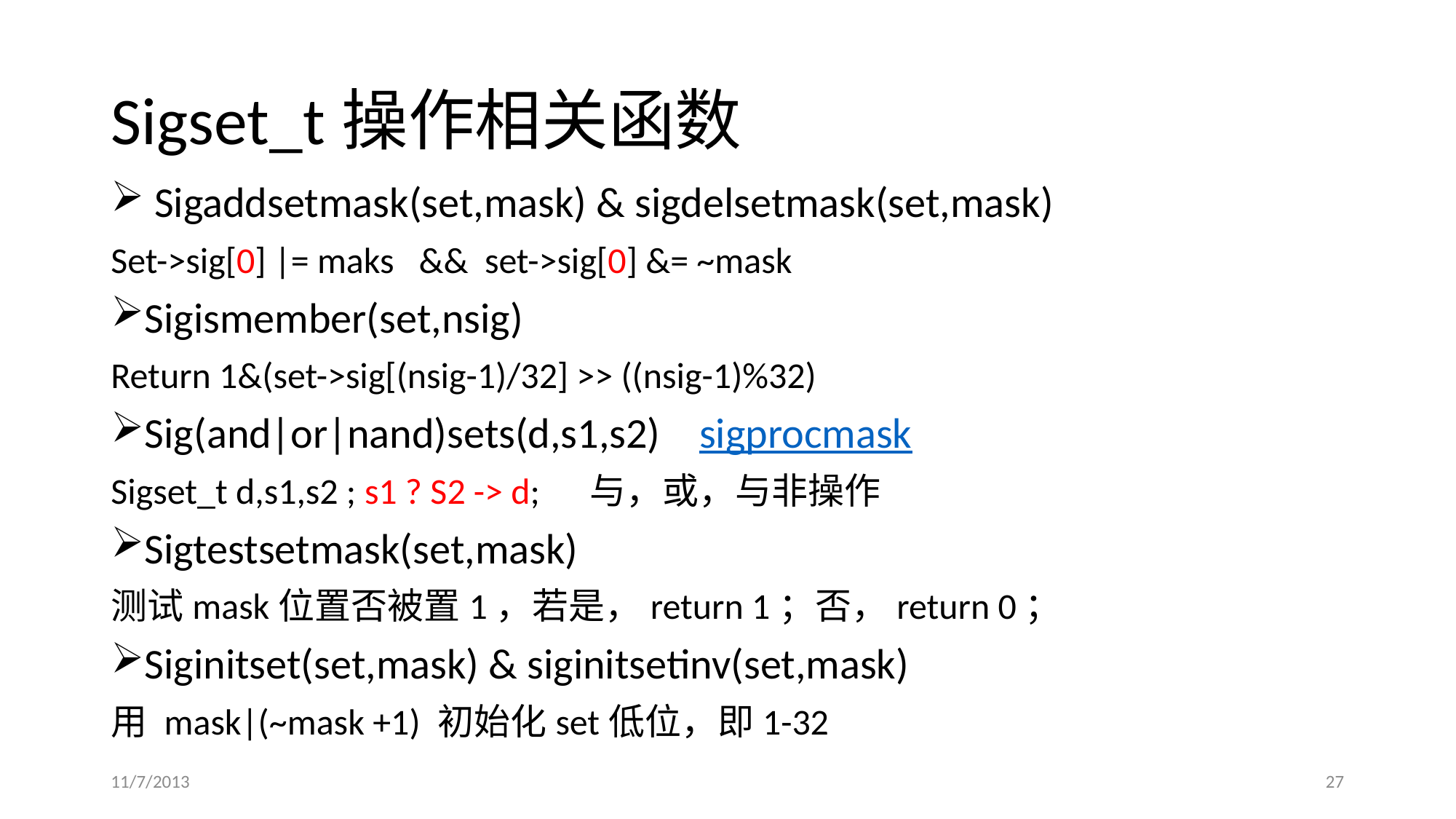

# Sigset_t操作相关函数
 Sigaddsetmask(set,mask) & sigdelsetmask(set,mask)
Set->sig[0] |= maks   &&  set->sig[0] &= ~mask
Sigismember(set,nsig)
Return 1&(set->sig[(nsig-1)/32] >> ((nsig-1)%32)
Sig(and|or|nand)sets(d,s1,s2)    sigprocmask
Sigset_t d,s1,s2 ; s1 ? S2 -> d;     与，或，与非操作
Sigtestsetmask(set,mask)
测试mask位置否被置1，若是，return 1；否，return 0；
Siginitset(set,mask) & siginitsetinv(set,mask)
用 mask|(~mask +1) 初始化set低位，即1-32

11/7/2013
27